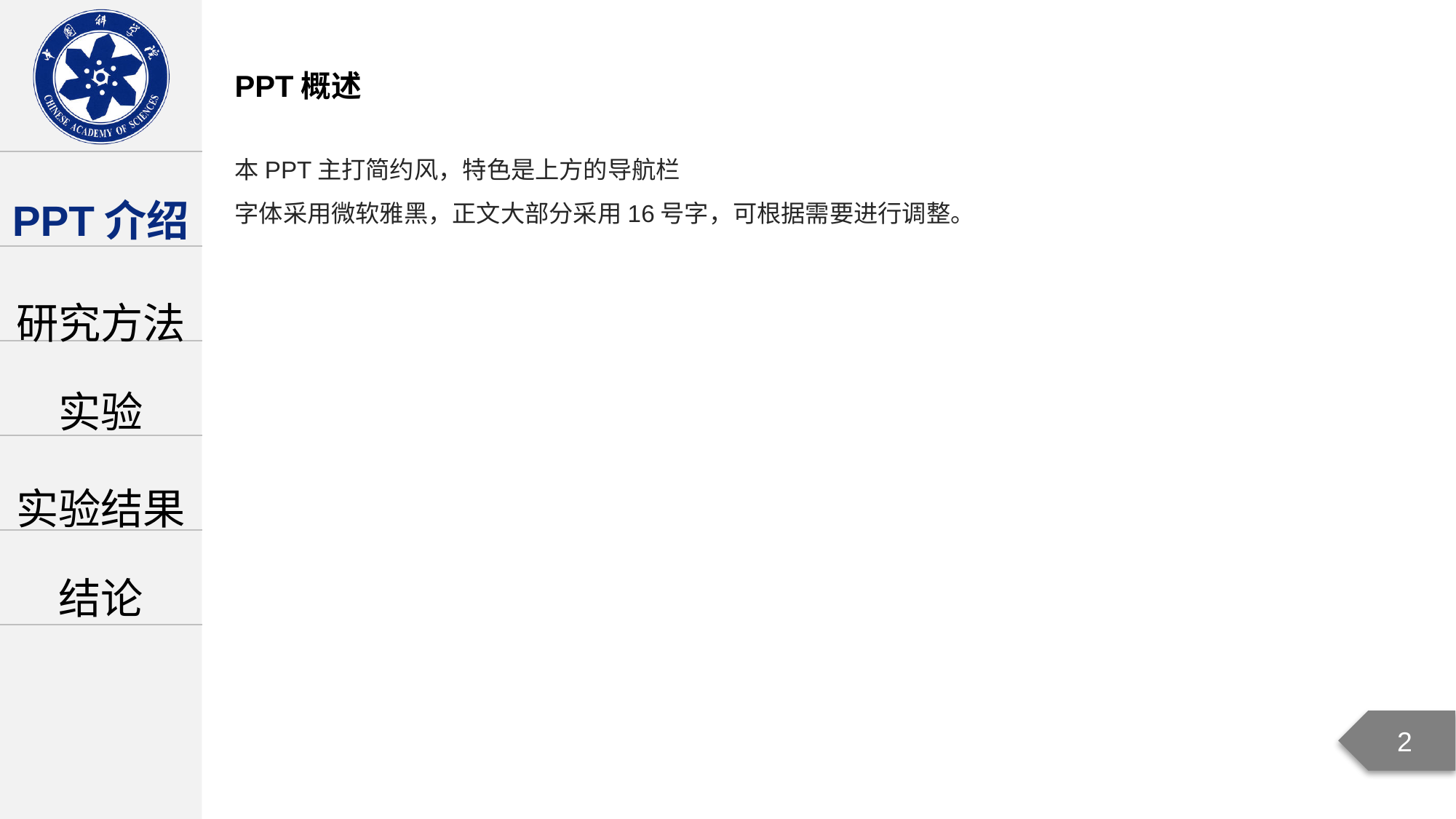

PPT概述

本PPT主打简约风，特色是上方的导航栏
字体采用微软雅黑，正文大部分采用16号字，可根据需要进行调整。

PPT介绍
研究方法
实验
实验结果
结论